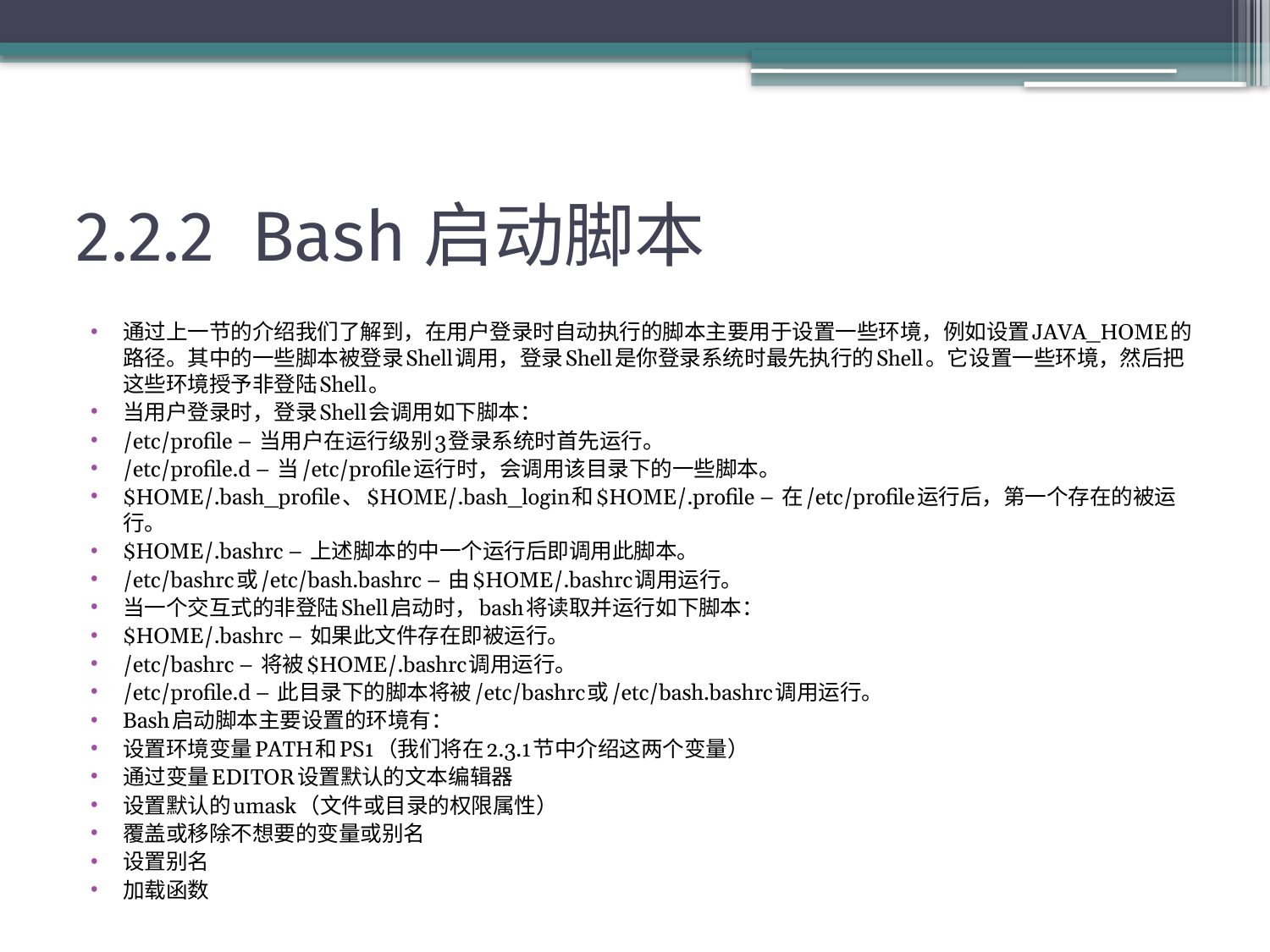

# 2.2.2  Bash启动脚本
通过上一节的介绍我们了解到，在用户登录时自动执行的脚本主要用于设置一些环境，例如设置JAVA_HOME的路径。其中的一些脚本被登录Shell调用，登录Shell是你登录系统时最先执行的Shell。它设置一些环境，然后把这些环境授予非登陆Shell。
当用户登录时，登录Shell会调用如下脚本：
/etc/profile – 当用户在运行级别3登录系统时首先运行。
/etc/profile.d – 当/etc/profile运行时，会调用该目录下的一些脚本。
$HOME/.bash_profile、$HOME/.bash_login和$HOME/.profile – 在/etc/profile运行后，第一个存在的被运行。
$HOME/.bashrc – 上述脚本的中一个运行后即调用此脚本。
/etc/bashrc或/etc/bash.bashrc – 由$HOME/.bashrc调用运行。
当一个交互式的非登陆Shell启动时，bash将读取并运行如下脚本：
$HOME/.bashrc – 如果此文件存在即被运行。
/etc/bashrc – 将被$HOME/.bashrc调用运行。
/etc/profile.d – 此目录下的脚本将被/etc/bashrc或/etc/bash.bashrc调用运行。
Bash启动脚本主要设置的环境有：
设置环境变量PATH和PS1（我们将在2.3.1节中介绍这两个变量）
通过变量EDITOR设置默认的文本编辑器
设置默认的umask（文件或目录的权限属性）
覆盖或移除不想要的变量或别名
设置别名
加载函数